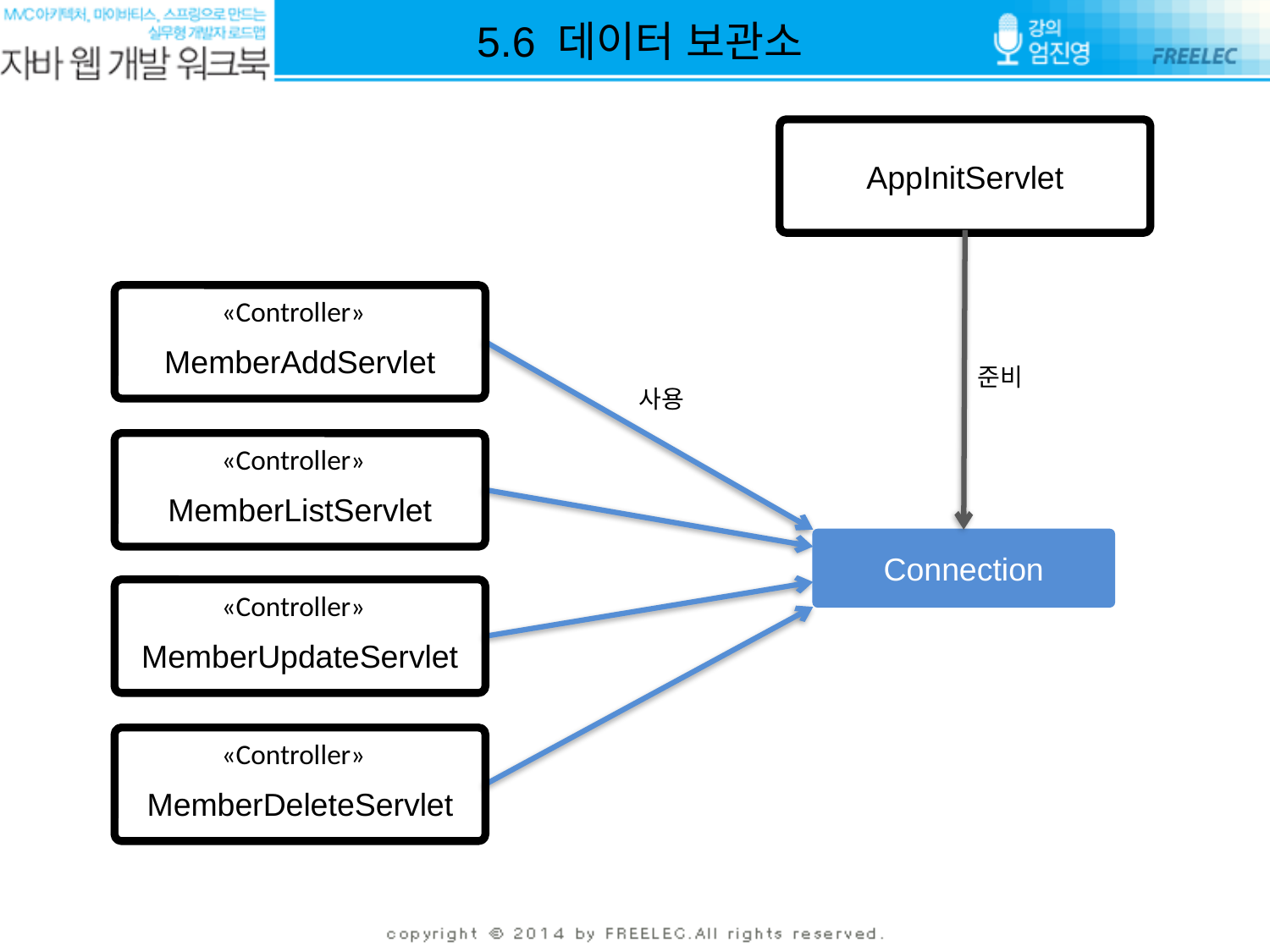

5.6 데이터 보관소
AppInitServlet

MemberAddServlet

«Controller»
준비
사용

MemberListServlet

«Controller»
Connection

MemberUpdateServlet

«Controller»

MemberDeleteServlet

«Controller»